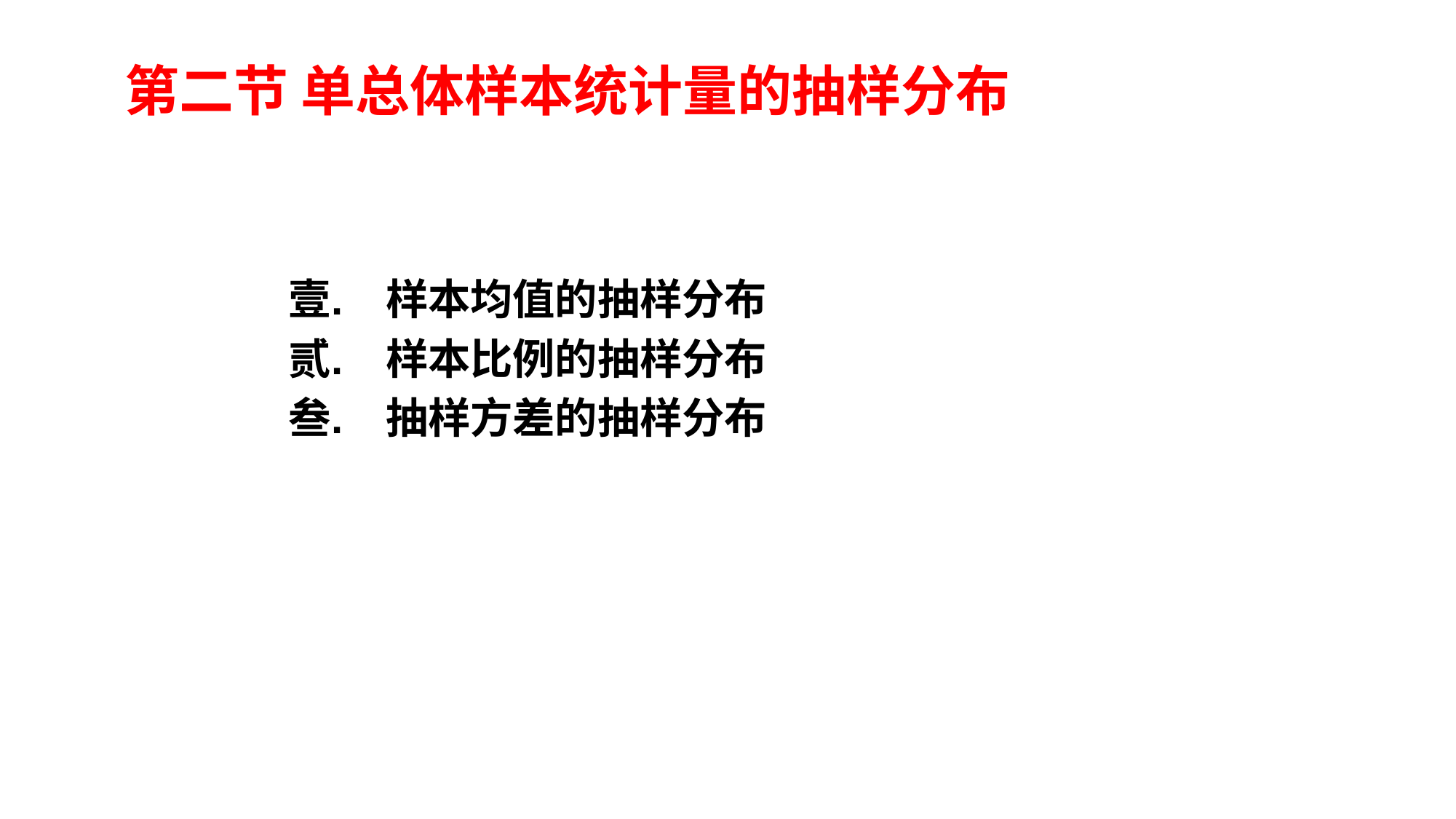

第二节 单总体样本统计量的抽样分布
样本均值的抽样分布
样本比例的抽样分布
抽样方差的抽样分布